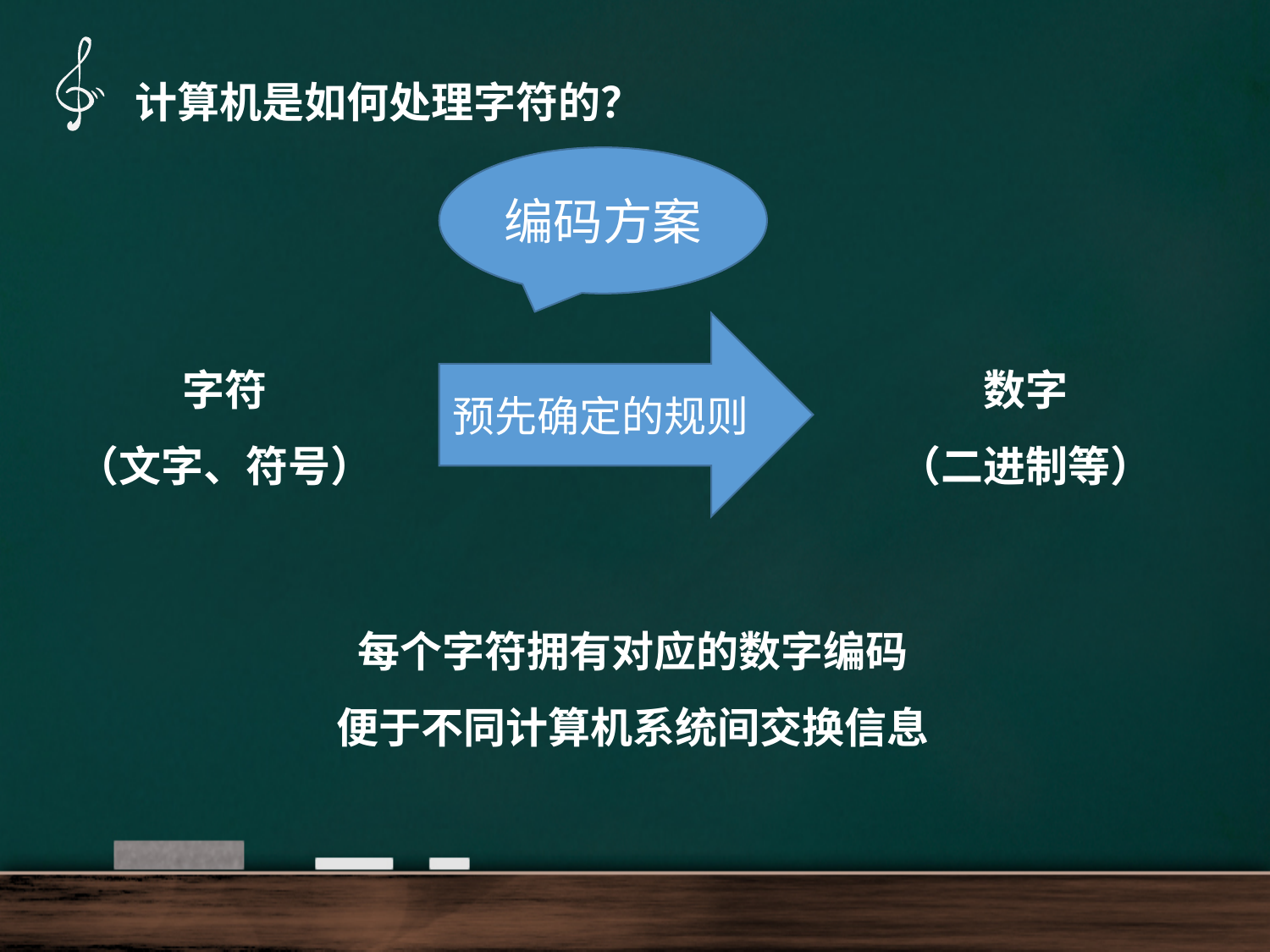

计算机是如何处理字符的？
编码方案
预先确定的规则
字符
（文字、符号）
数字
（二进制等）
每个字符拥有对应的数字编码
便于不同计算机系统间交换信息